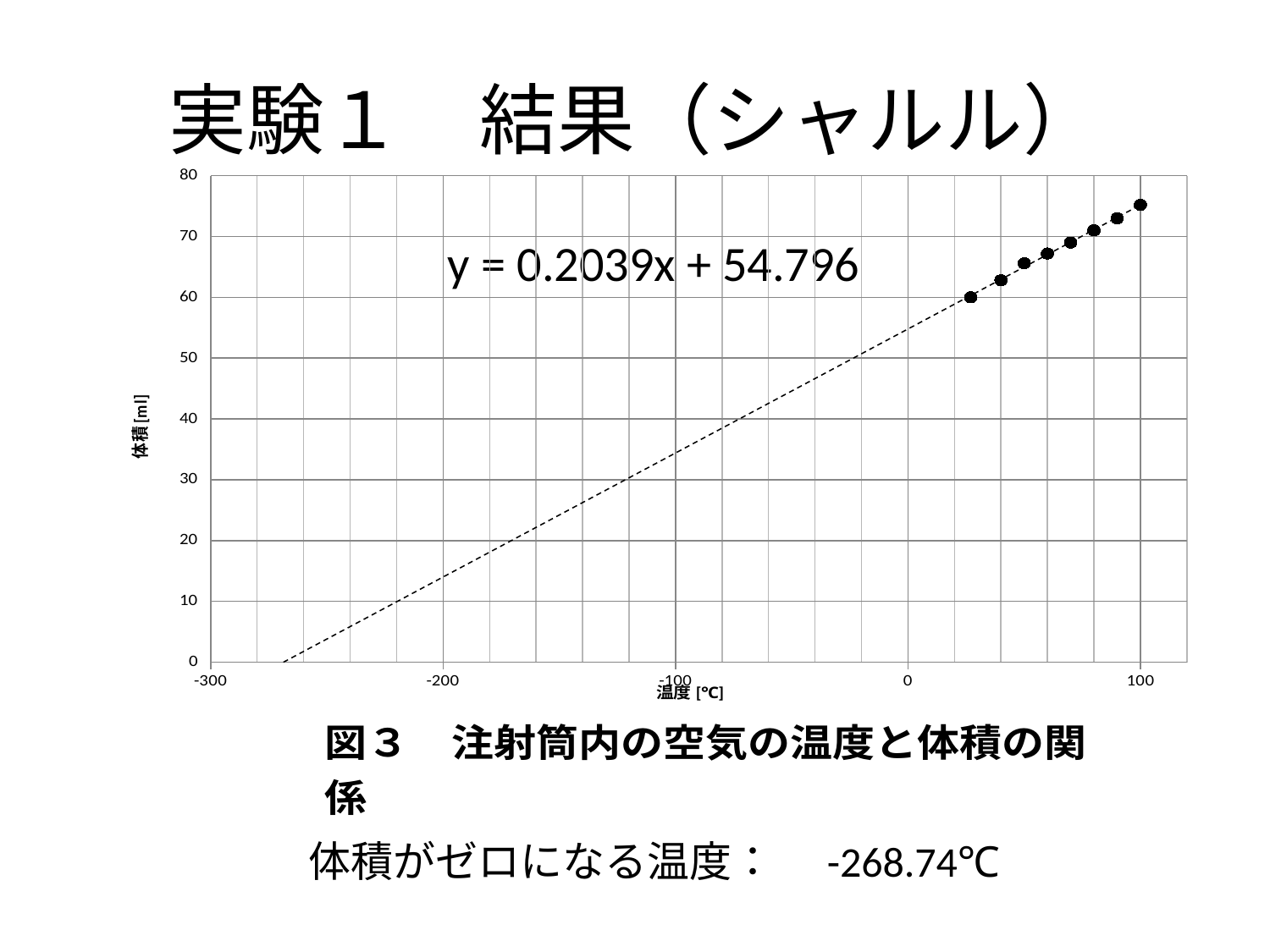

# 実験１　結果（シャルル）

### Chart

| Category | 体積(ml) |
|---|---|
y = 0.2039x + 54.796

体積がゼロになる温度：　-268.74℃